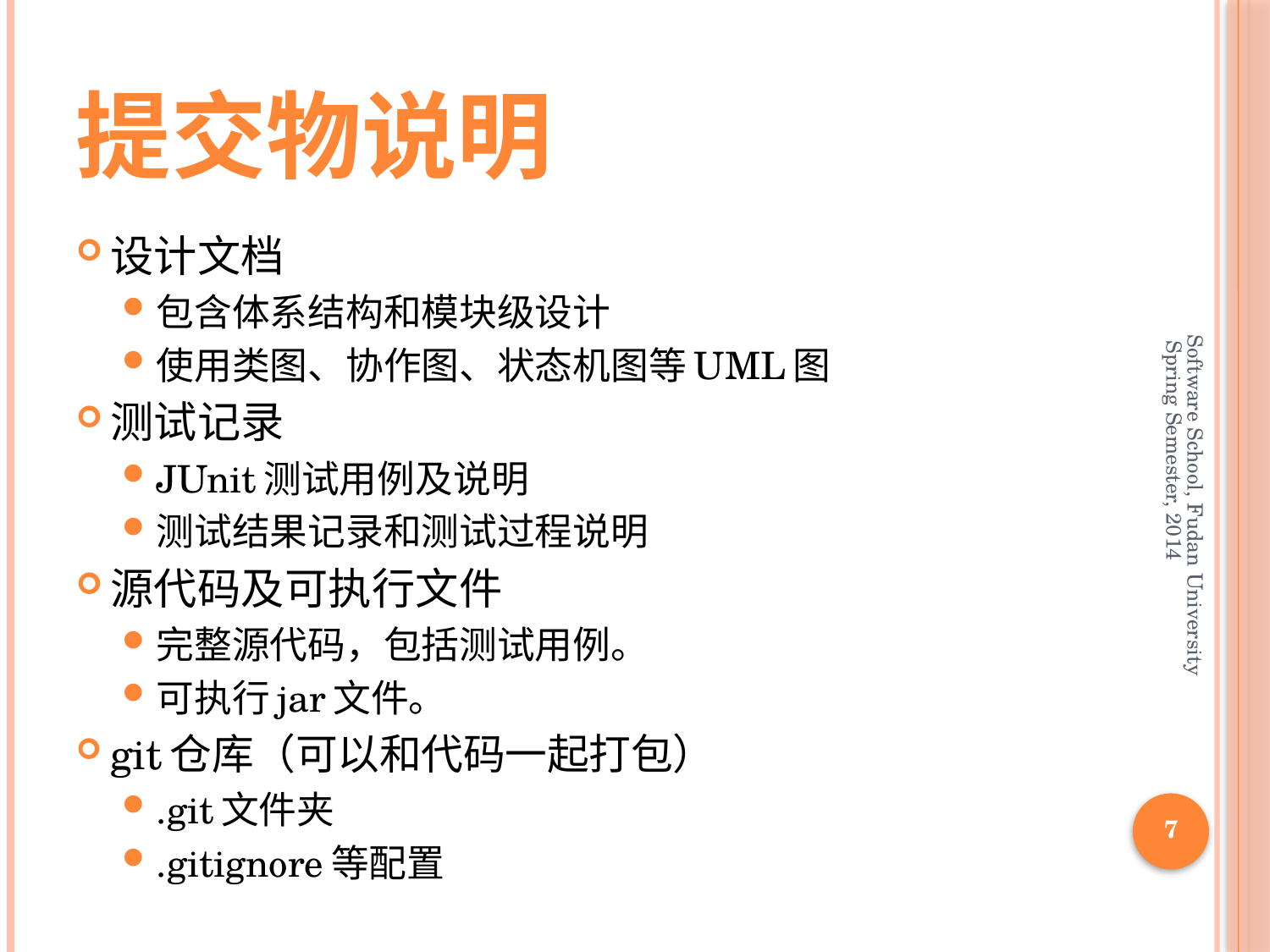

# 提交物说明
设计文档
包含体系结构和模块级设计
使用类图、协作图、状态机图等UML图
测试记录
JUnit测试用例及说明
测试结果记录和测试过程说明
源代码及可执行文件
完整源代码，包括测试用例。
可执行jar文件。
git仓库（可以和代码一起打包）
.git文件夹
.gitignore等配置
Software School, Fudan University              Spring Semester, 2014
7